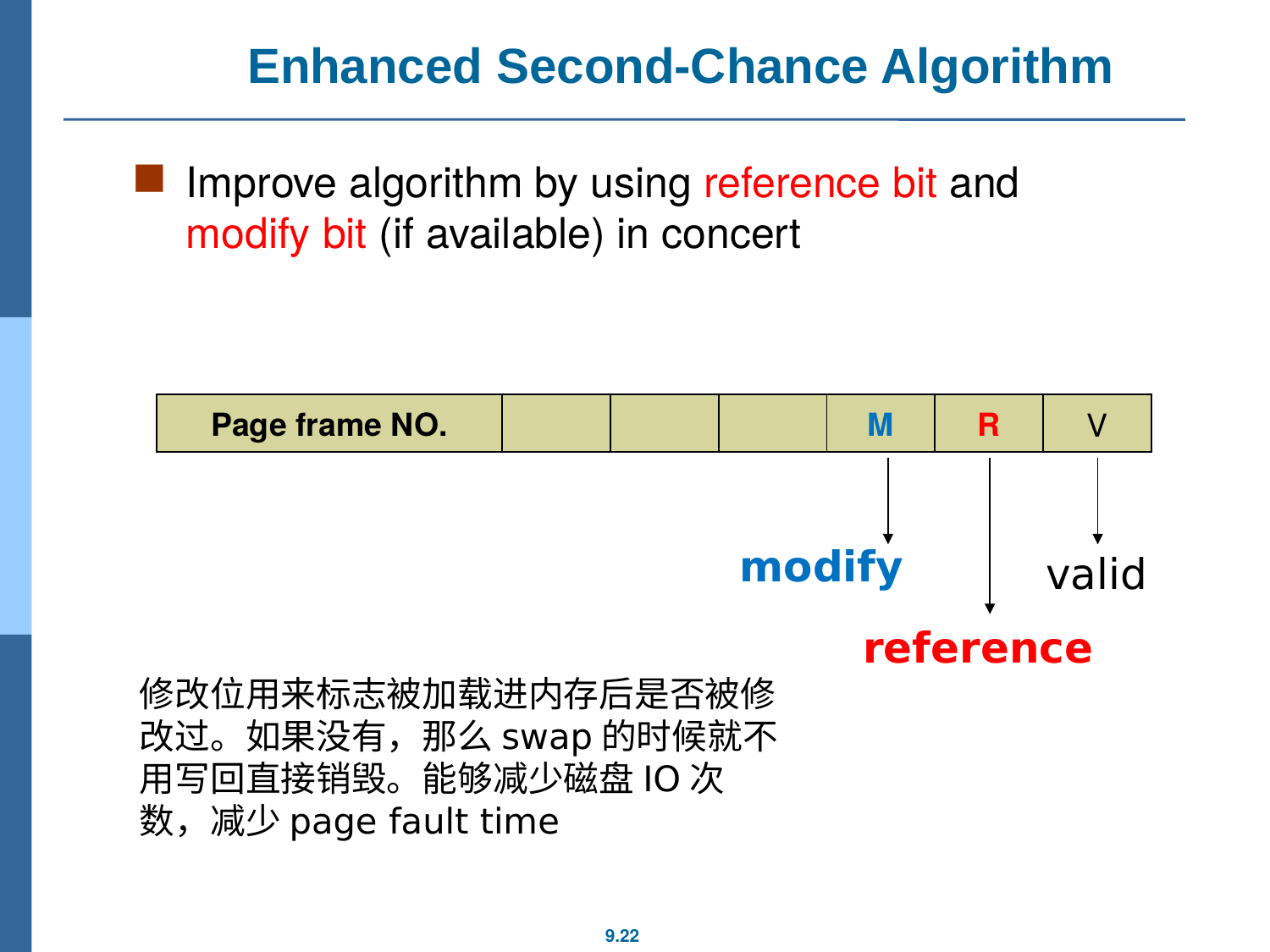

# Enhanced Second-Chance Algorithm
Improve algorithm by using reference bit and modify bit (if available) in concert
| Page frame NO. |  |  |  | M | R | V |
| --- | --- | --- | --- | --- | --- | --- |
modify
valid
reference

修改位用来标志被加载进内存后是否被修改过。如果没有，那么swap的时候就不用写回直接销毁。能够减少磁盘IO次数，减少page fault time